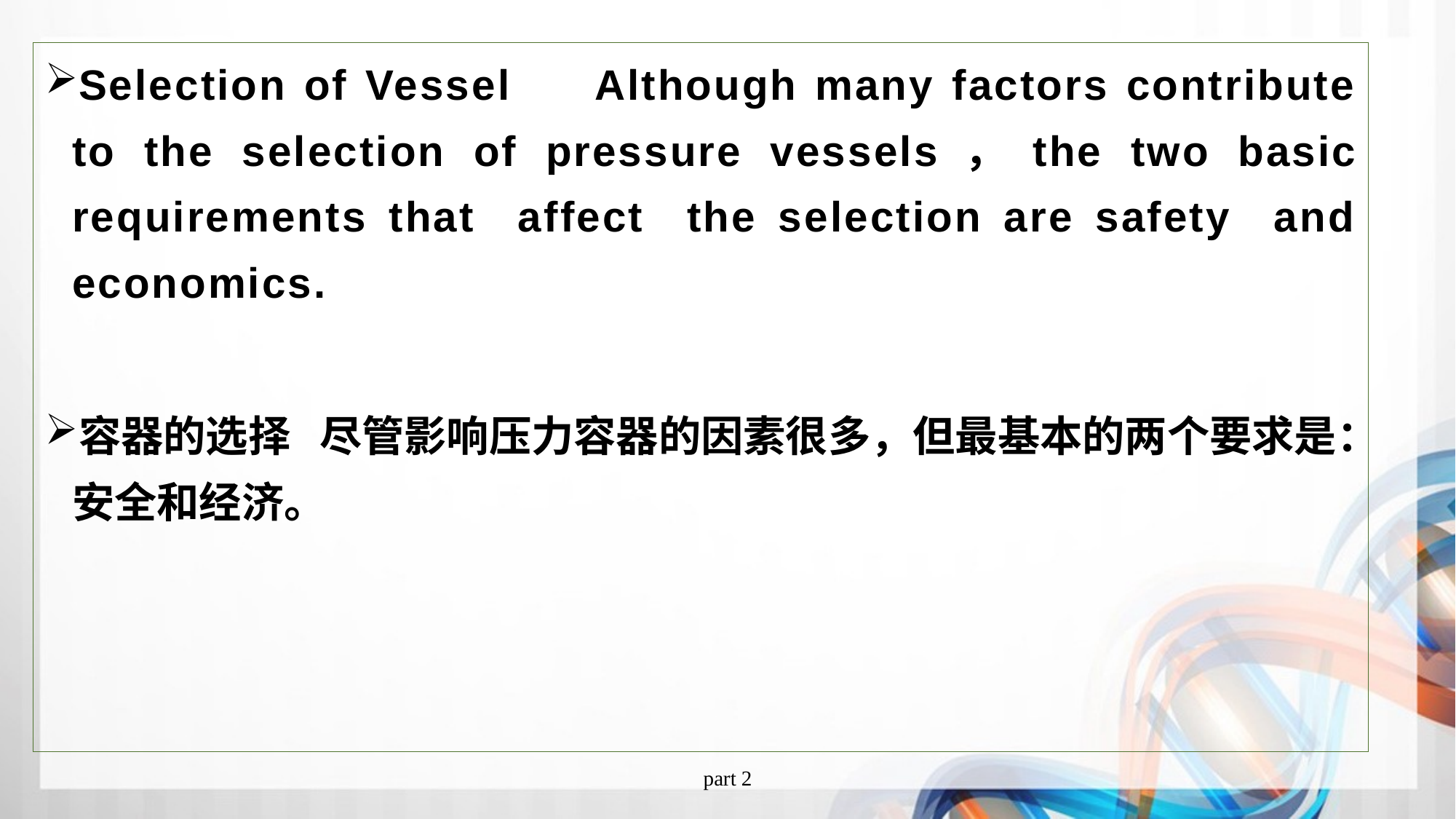

Selection of Vessel     Although many factors contribute to the selection of pressure vessels，the two basic requirements that  affect  the selection are safety  and economics.

容器的选择   尽管影响压力容器的因素很多，但最基本的两个要求是：安全和经济。

part 2